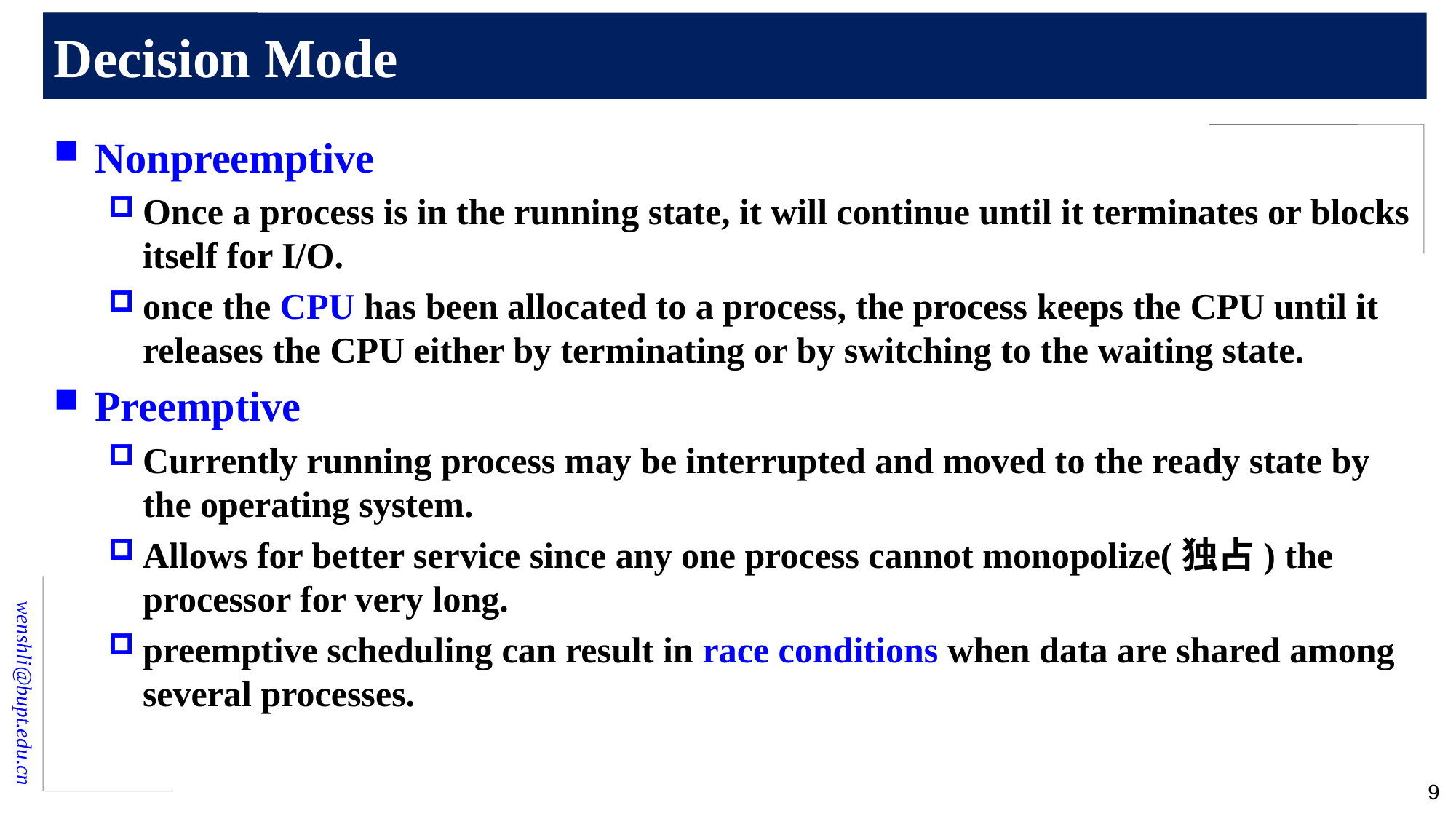

# Decision Mode
Nonpreemptive
Once a process is in the running state, it will continue until it terminates or blocks itself for I/O.
once the CPU has been allocated to a process, the process keeps the CPU until it releases the CPU either by terminating or by switching to the waiting state.
Preemptive
Currently running process may be interrupted and moved to the ready state by the operating system.
Allows for better service since any one process cannot monopolize(独占) the processor for very long.
preemptive scheduling can result in race conditions when data are shared among several processes.

9